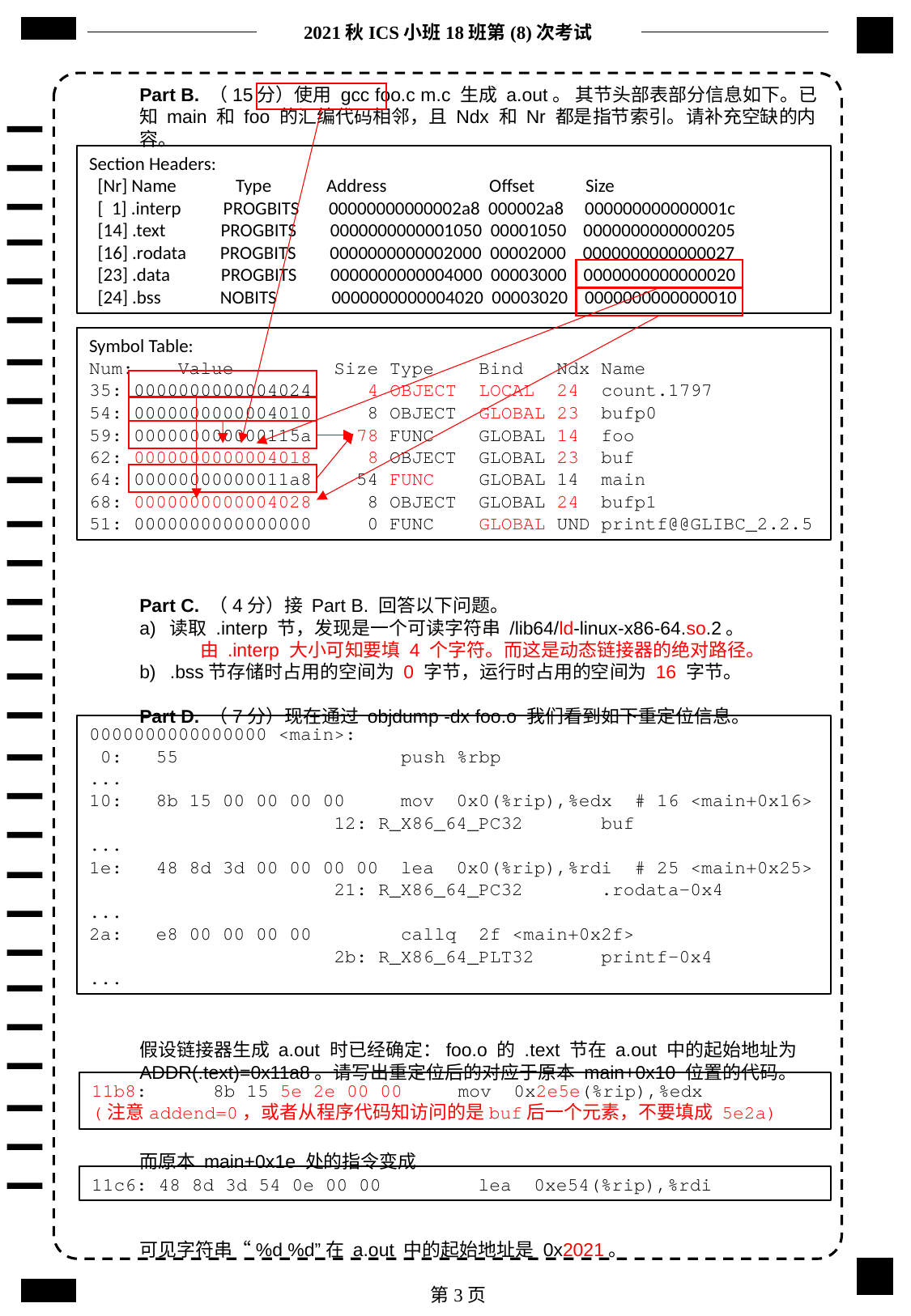

2021秋ICS小班18班第(8)次考试

Part B. （15分）使用 gcc foo.c m.c 生成 a.out。 其节头部表部分信息如下。已知 main 和 foo 的汇编代码相邻，且 Ndx 和 Nr 都是指节索引。请补充空缺的内容。

Part C. （4分）接 Part B. 回答以下问题。
读取 .interp 节，发现是一个可读字符串 /lib64/ld-linux-x86-64.so.2。
由 .interp 大小可知要填 4 个字符。而这是动态链接器的绝对路径。
.bss节存储时占用的空间为 0 字节，运行时占用的空间为 16 字节。

Part D. （7分）现在通过 objdump -dx foo.o 我们看到如下重定位信息。

假设链接器生成 a.out 时已经确定：foo.o 的 .text 节在 a.out 中的起始地址为ADDR(.text)=0x11a8。请写出重定位后的对应于原本 main+0x10 位置的代码。

而原本 main+0x1e 处的指令变成

可见字符串“%d %d”在 a.out 中的起始地址是 0x2021。

Section Headers:
  [Nr] Name              Type             Address                        Offset            Size
  [  1] .interp          PROGBITS       00000000000002a8  000002a8     000000000000001c
  [14] .text             PROGBITS        0000000000001050  00001050    0000000000000205
  [16] .rodata        PROGBITS        0000000000002000  00002000    0000000000000027
  [23] .data            PROGBITS        0000000000004000  00003000    0000000000000020
  [24] .bss              NOBITS             0000000000004020  00003020    0000000000000010

Symbol Table:
Num:    Value         Size Type    Bind   Ndx Name
35: 0000000000004024     4 OBJECT  LOCAL  24  count.1797
54: 0000000000004010     8 OBJECT  GLOBAL 23  bufp0
59: 000000000000115a    78 FUNC    GLOBAL 14  foo
62: 0000000000004018     8 OBJECT  GLOBAL 23  buf
64: 00000000000011a8    54 FUNC    GLOBAL 14  main
68: 0000000000004028     8 OBJECT  GLOBAL 24  bufp1
51: 0000000000000000     0 FUNC    GLOBAL UND printf@@GLIBC_2.2.5

0000000000000000 <main>:
 0:   55                    push %rbp
...
10:   8b 15 00 00 00 00     mov  0x0(%rip),%edx  # 16 <main+0x16>
                      12: R_X86_64_PC32       buf
...
1e:   48 8d 3d 00 00 00 00  lea  0x0(%rip),%rdi  # 25 <main+0x25>
                      21: R_X86_64_PC32       .rodata-0x4
...
2a:   e8 00 00 00 00        callq  2f <main+0x2f>
                      2b: R_X86_64_PLT32      printf-0x4
...
11b8:	8b 15 5e 2e 00 00     mov  0x2e5e(%rip),%edx
(注意addend=0，或者从程序代码知访问的是buf后一个元素，不要填成 5e2a)
11c6: 48 8d 3d 54 0e 00 00 	  lea  0xe54(%rip),%rdi

第3页